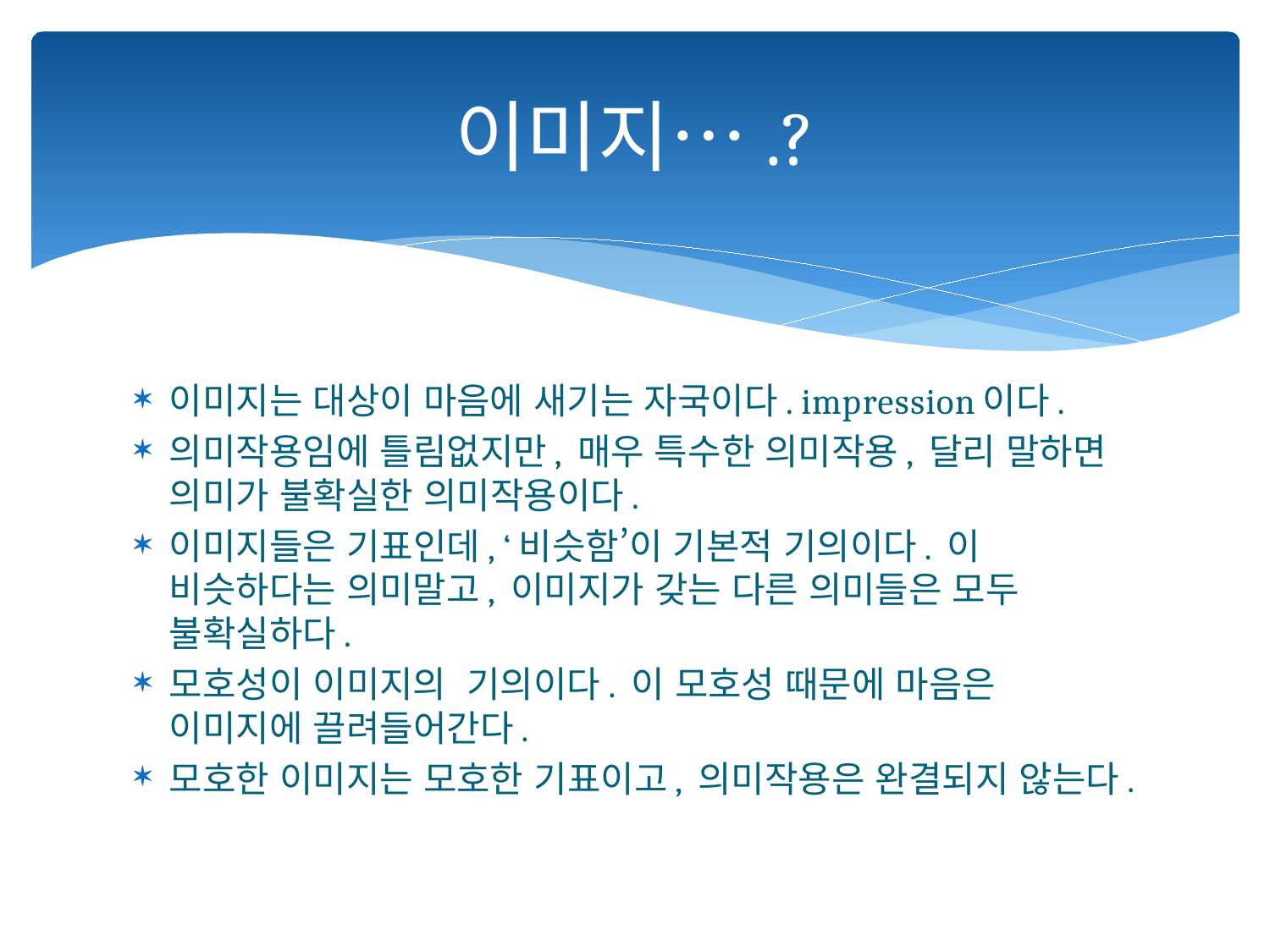

# 이미지….?
이미지는 대상이 마음에 새기는 자국이다. impression이다.
의미작용임에 틀림없지만, 매우 특수한 의미작용, 달리 말하면 의미가 불확실한 의미작용이다.
이미지들은 기표인데, ‘비슷함’이 기본적 기의이다. 이 비슷하다는 의미말고, 이미지가 갖는 다른 의미들은 모두 불확실하다.
모호성이 이미지의  기의이다. 이 모호성 때문에 마음은 이미지에 끌려들어간다.
모호한 이미지는 모호한 기표이고, 의미작용은 완결되지 않는다.